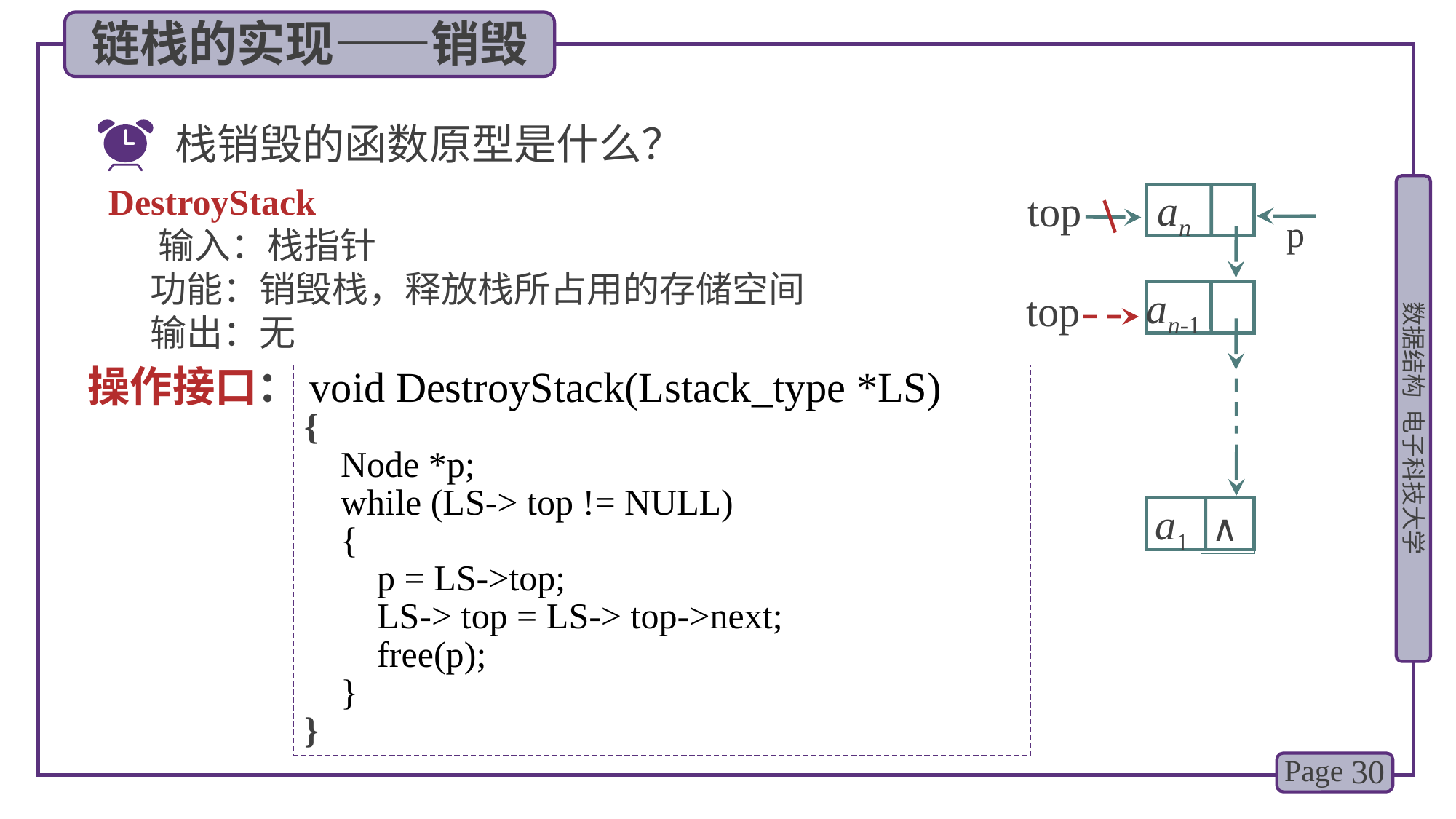

链栈的实现——销毁

栈销毁的函数原型是什么？

DestroyStack
     输入：栈指针
    功能：销毁栈，释放栈所占用的存储空间
    输出：无
an

top

top

p

an-1

操作接口：void DestroyStack(Lstack_type *LS)

{
    Node *p;
    while (LS-> top != NULL)
    {
        p = LS->top;
        LS-> top = LS-> top->next;
        free(p);
    }
}

a1

∧